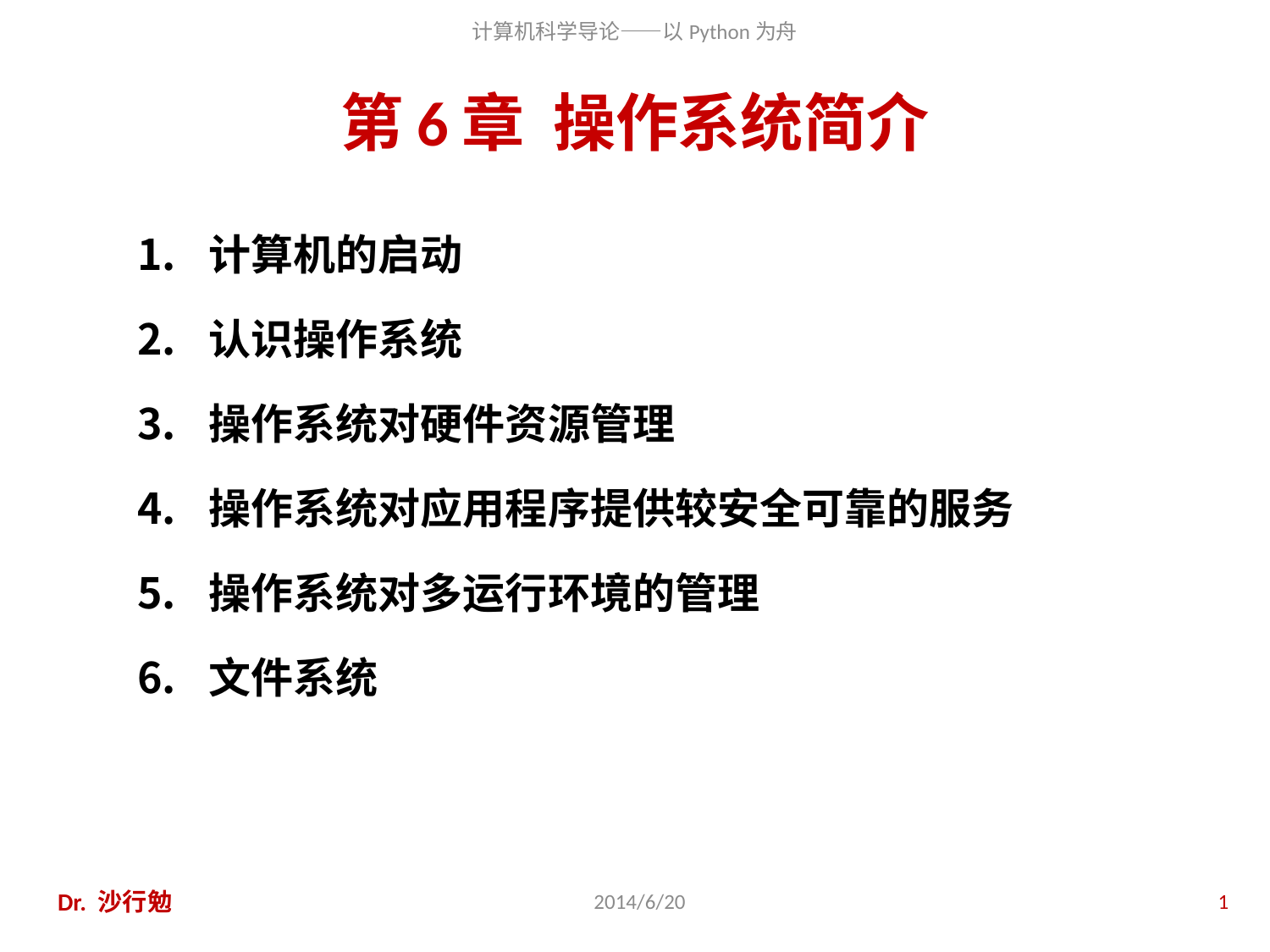

# 第6章  操作系统简介
计算机的启动
认识操作系统
操作系统对硬件资源管理
操作系统对应用程序提供较安全可靠的服务
操作系统对多运行环境的管理
文件系统

Dr. 沙行勉
2014/6/20
1